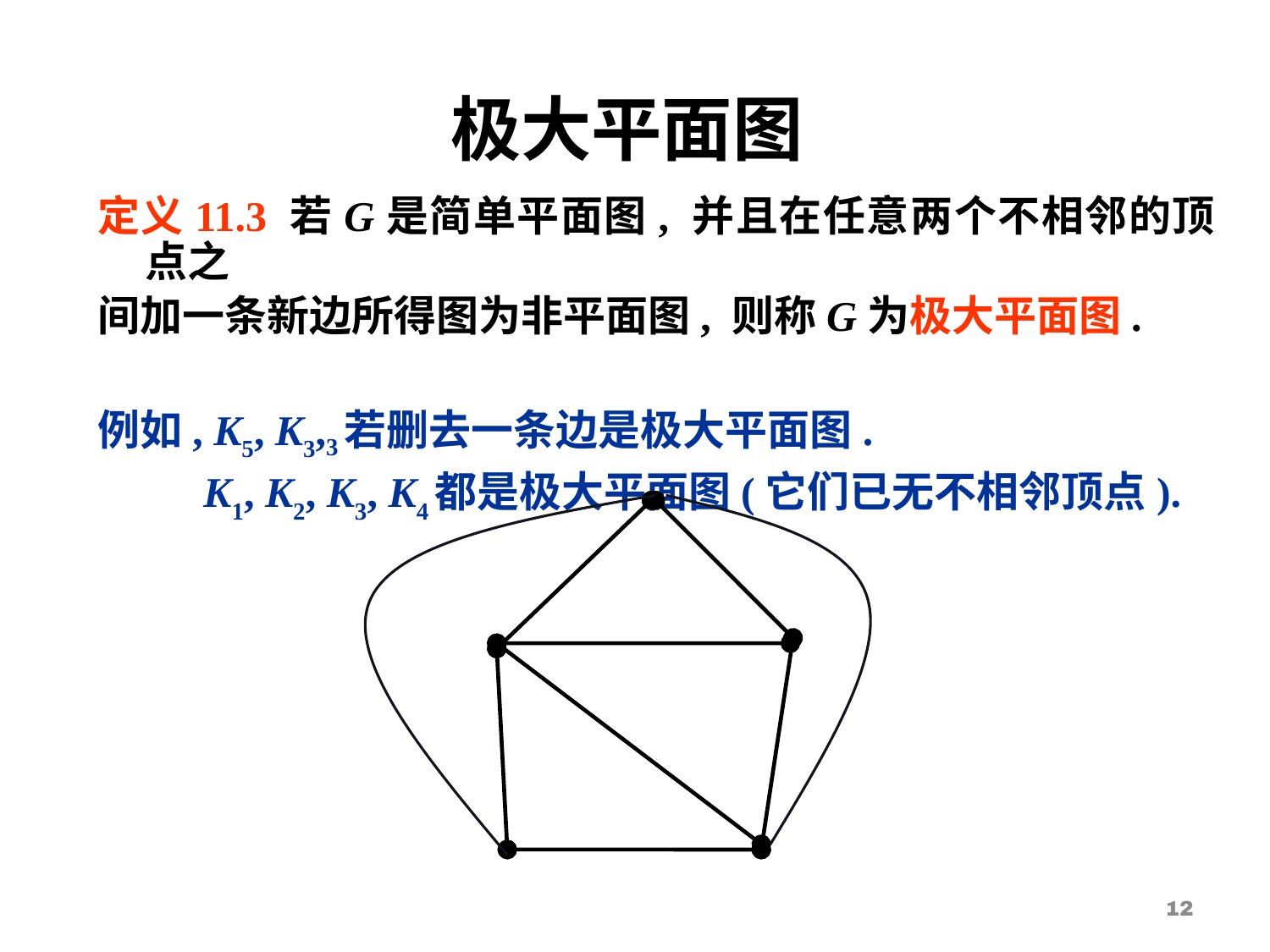

# 极大平面图
定义11.3 若G是简单平面图, 并且在任意两个不相邻的顶点之
间加一条新边所得图为非平面图, 则称G为极大平面图.

例如, K5, K3,3若删去一条边是极大平面图.
          K1, K2, K3, K4都是极大平面图(它们已无不相邻顶点).

12